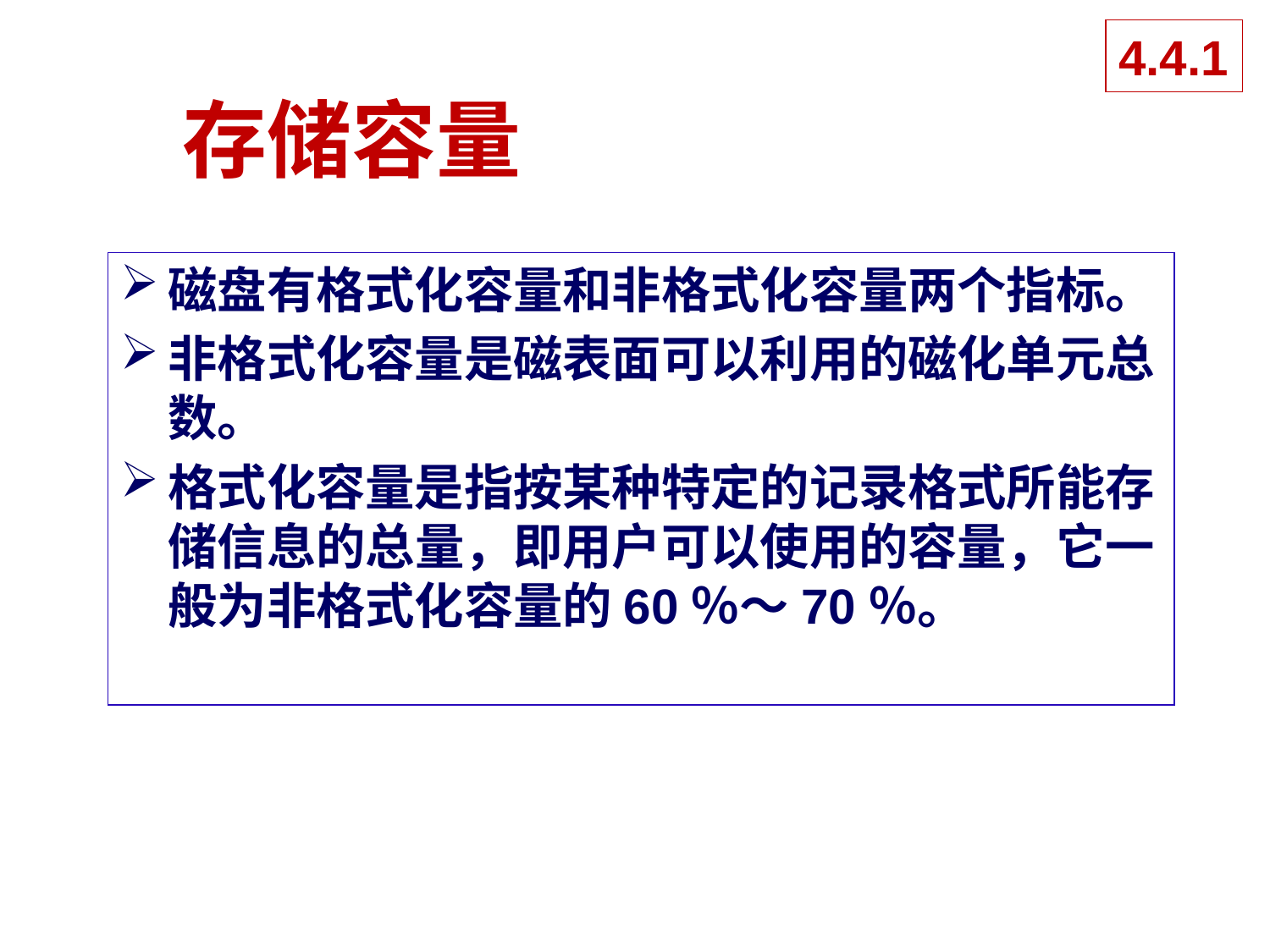

4.4.1
# 存储容量
磁盘有格式化容量和非格式化容量两个指标。
非格式化容量是磁表面可以利用的磁化单元总数。
格式化容量是指按某种特定的记录格式所能存储信息的总量，即用户可以使用的容量，它一般为非格式化容量的60％～70％。